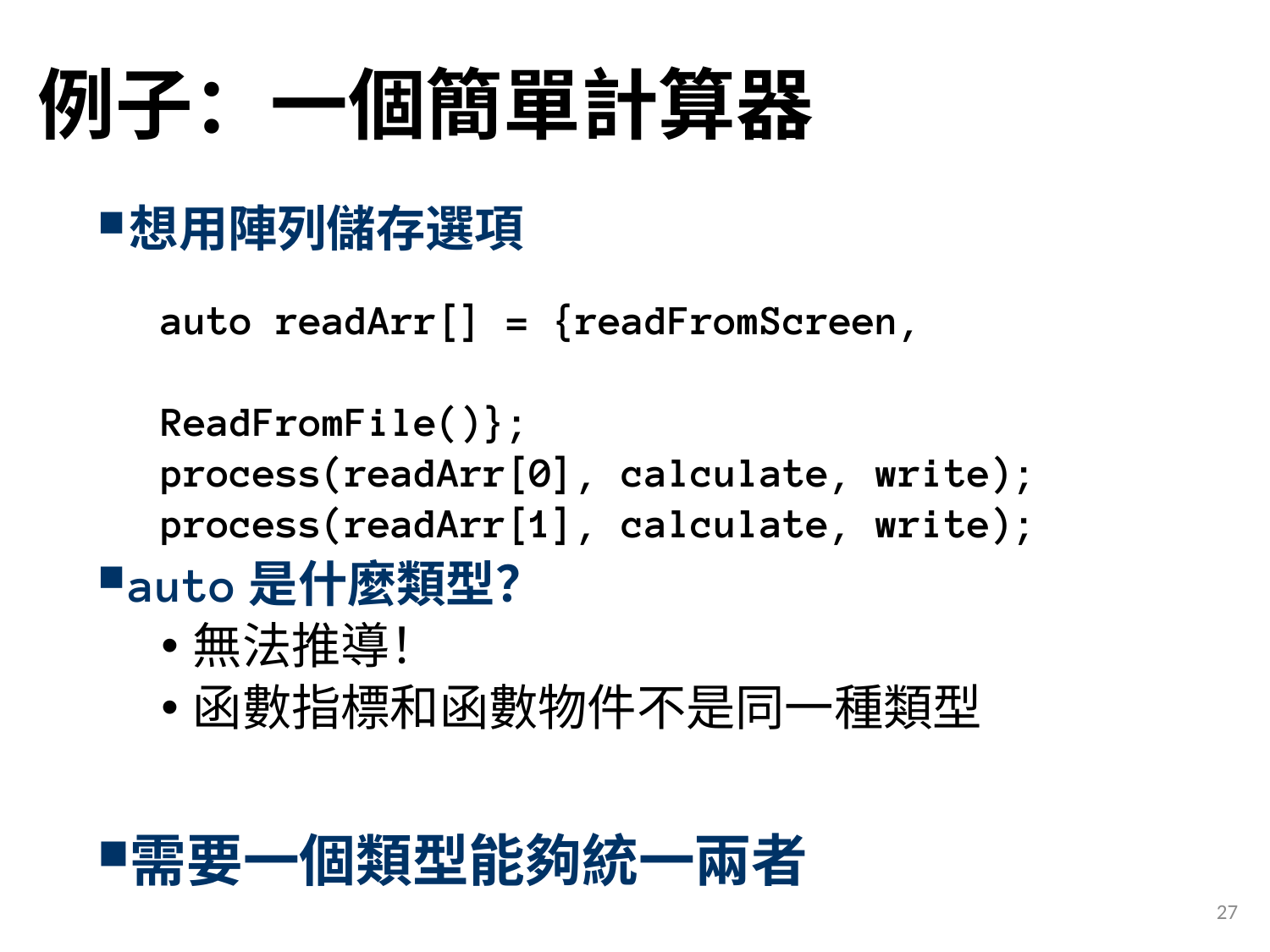

# 例子：一個簡單計算器
想用陣列儲存選項

auto是什麼類型？
無法推導！
函數指標和函數物件不是同一種類型

需要一個類型能夠統一兩者

auto readArr[] = {readFromScreen,
								ReadFromFile()};
process(readArr[0], calculate, write);
process(readArr[1], calculate, write);
27